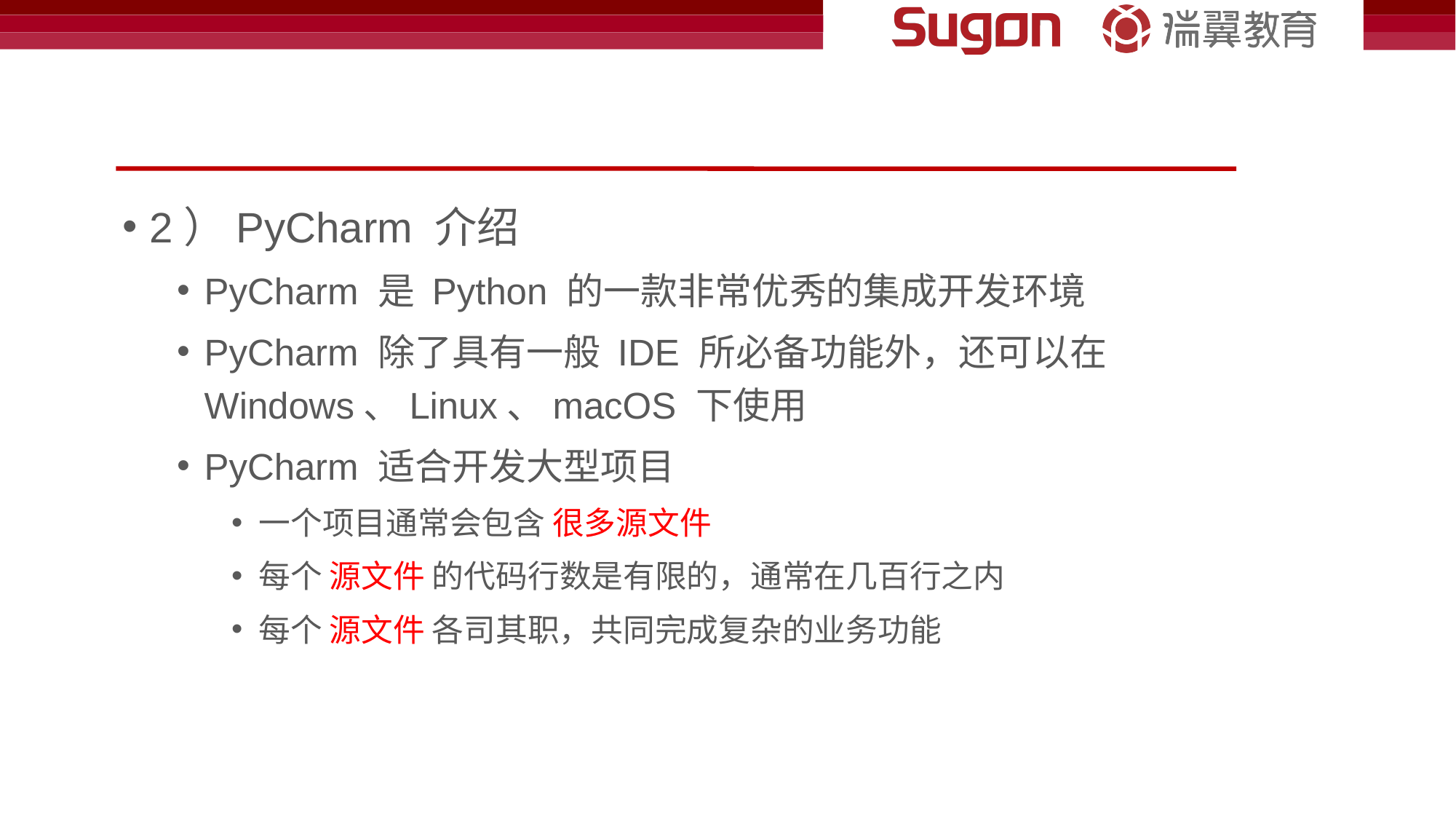

#
2）PyCharm 介绍
PyCharm 是 Python 的一款非常优秀的集成开发环境
PyCharm 除了具有一般 IDE 所必备功能外，还可以在 Windows、Linux、macOS 下使用
PyCharm 适合开发大型项目
一个项目通常会包含 很多源文件
每个 源文件 的代码行数是有限的，通常在几百行之内
每个 源文件 各司其职，共同完成复杂的业务功能